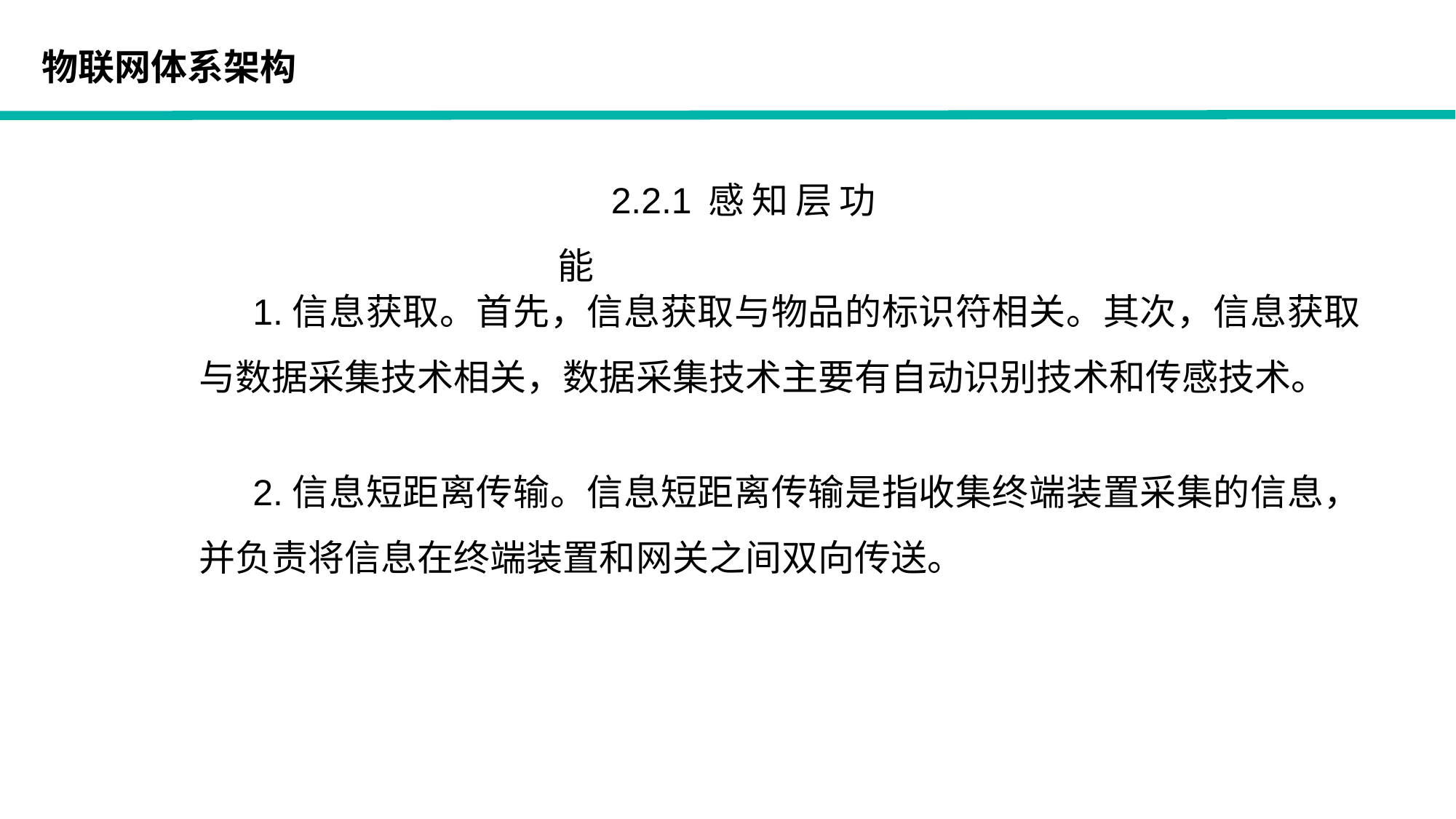

2.2.1感知层功能
1.信息获取。首先，信息获取与物品的标识符相关。其次，信息获取与数据采集技术相关，数据采集技术主要有自动识别技术和传感技术。
2.信息短距离传输。信息短距离传输是指收集终端装置采集的信息，并负责将信息在终端装置和网关之间双向传送。